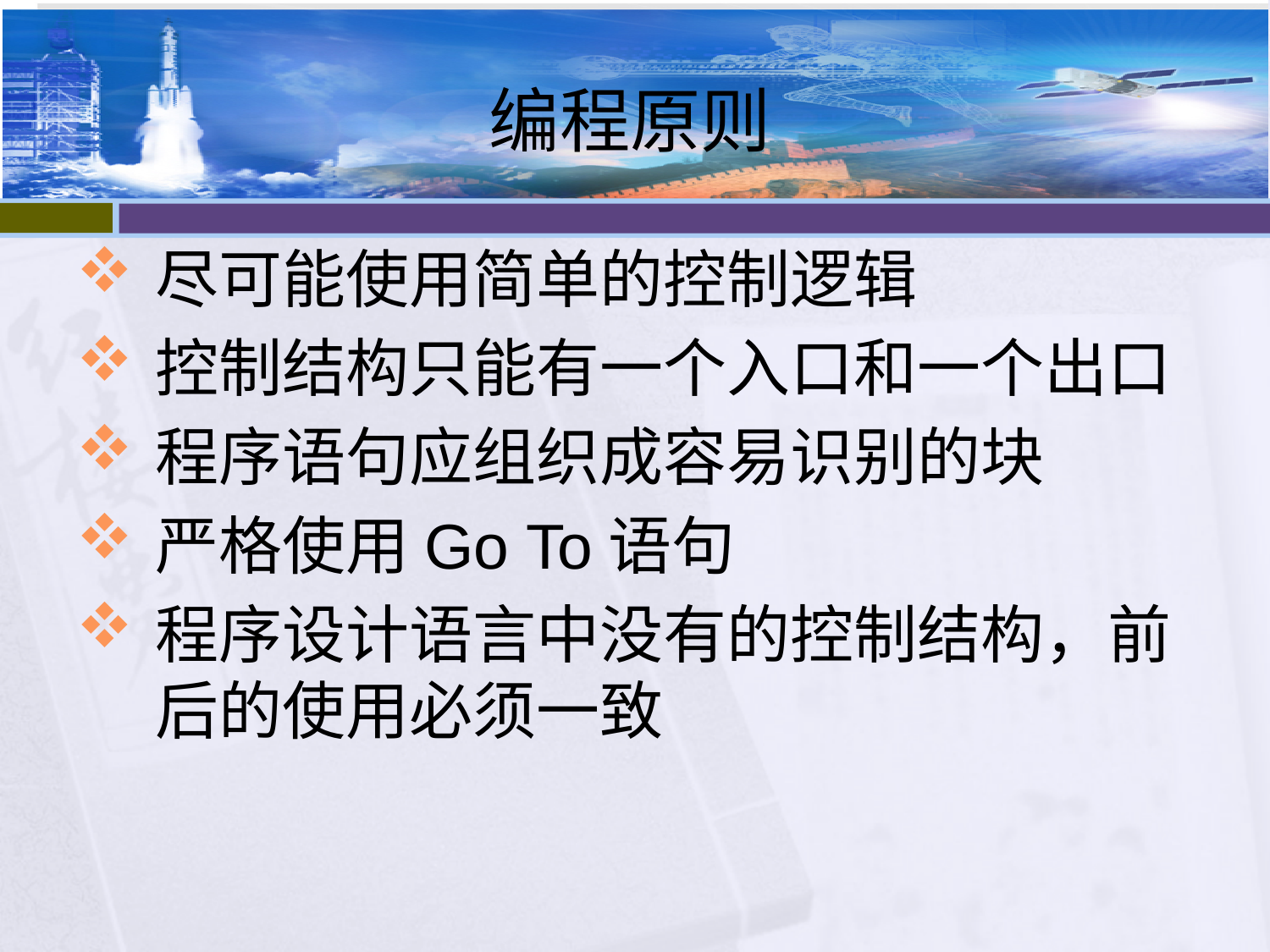

# 编程原则

尽可能使用简单的控制逻辑
控制结构只能有一个入口和一个出口
程序语句应组织成容易识别的块
严格使用Go To语句
程序设计语言中没有的控制结构，前后的使用必须一致